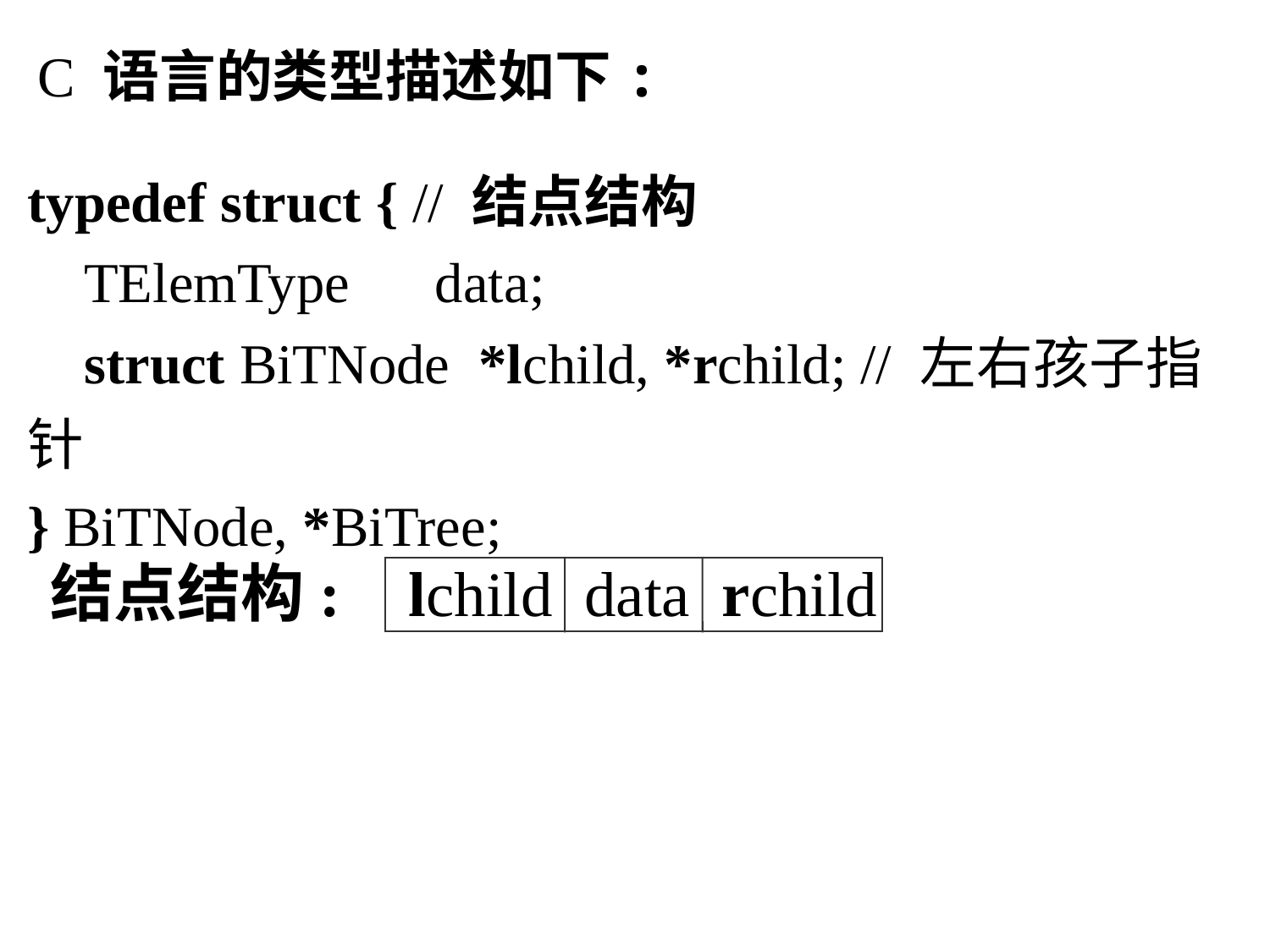

C 语言的类型描述如下:
typedef struct { // 结点结构
    TElemType      data;
    struct BiTNode  *lchild, *rchild; // 左右孩子指针
} BiTNode, *BiTree;
结点结构:
lchild  data  rchild